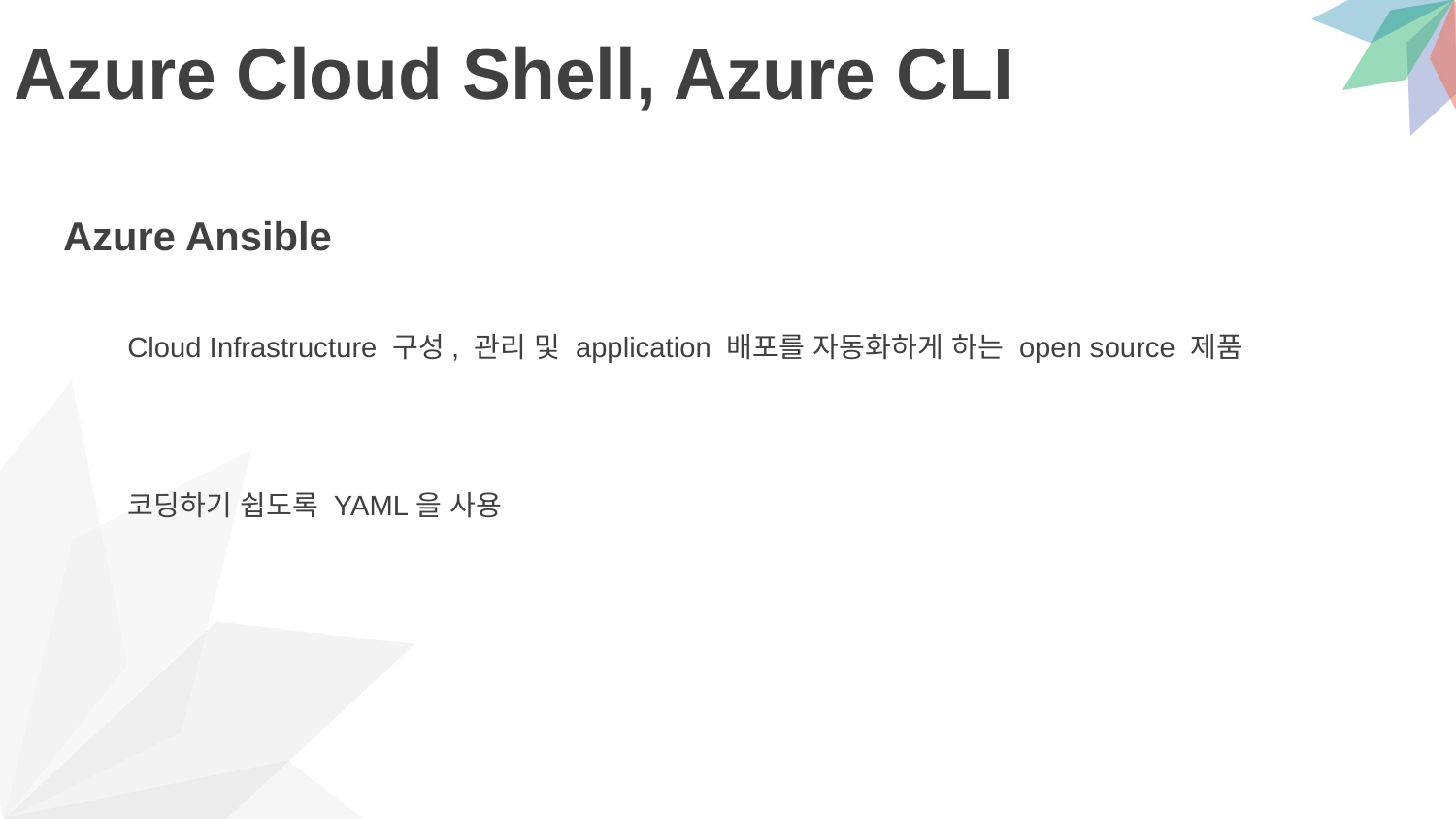

# Azure Cloud Shell, Azure CLI
Azure Ansible
Cloud Infrastructure 구성, 관리 및 application 배포를 자동화하게 하는 open source 제품

코딩하기 쉽도록 YAML을 사용